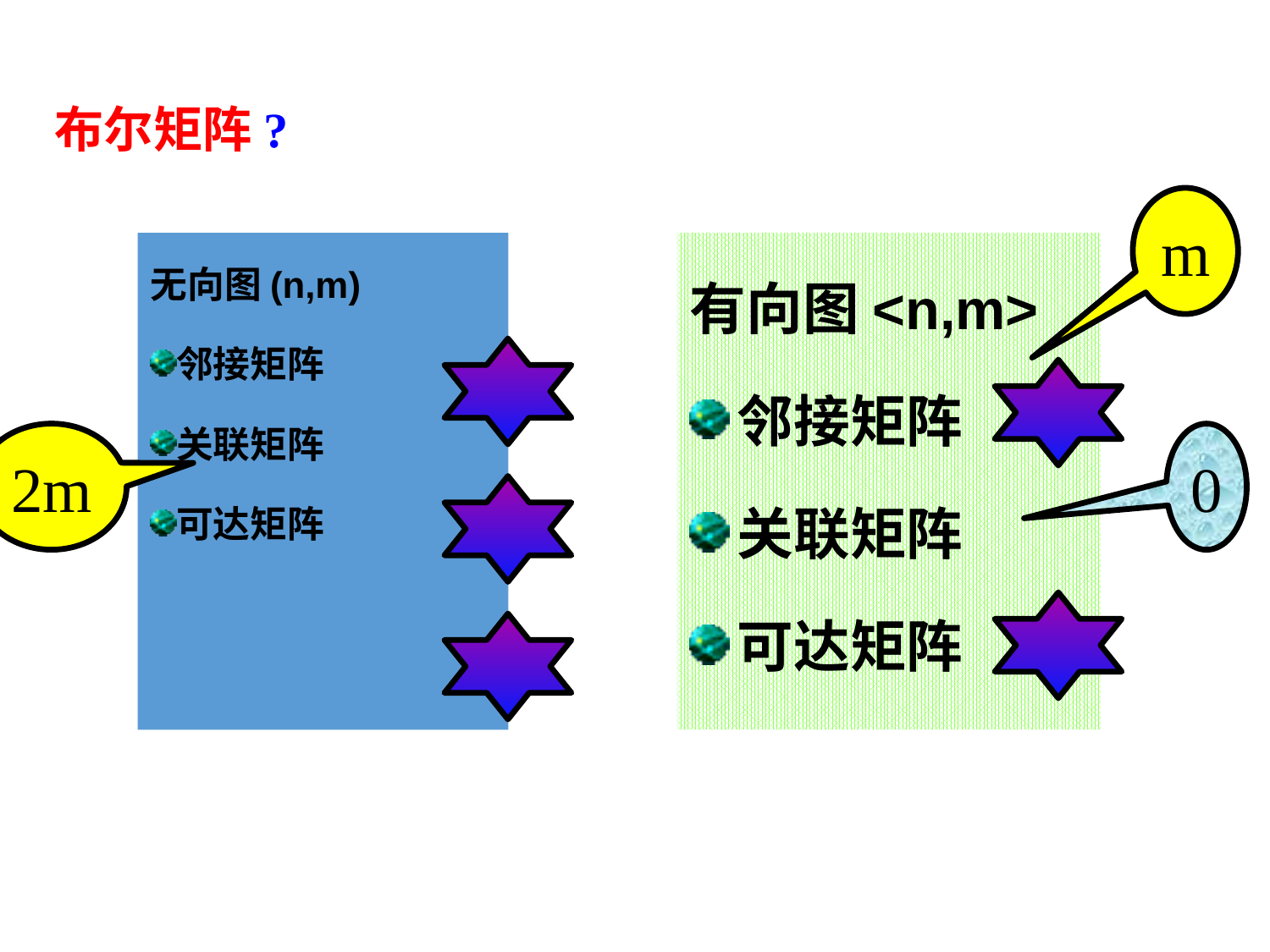

# 布尔矩阵?
m
无向图(n,m)
邻接矩阵
关联矩阵
可达矩阵
有向图<n,m>
邻接矩阵
关联矩阵
可达矩阵

2m
0